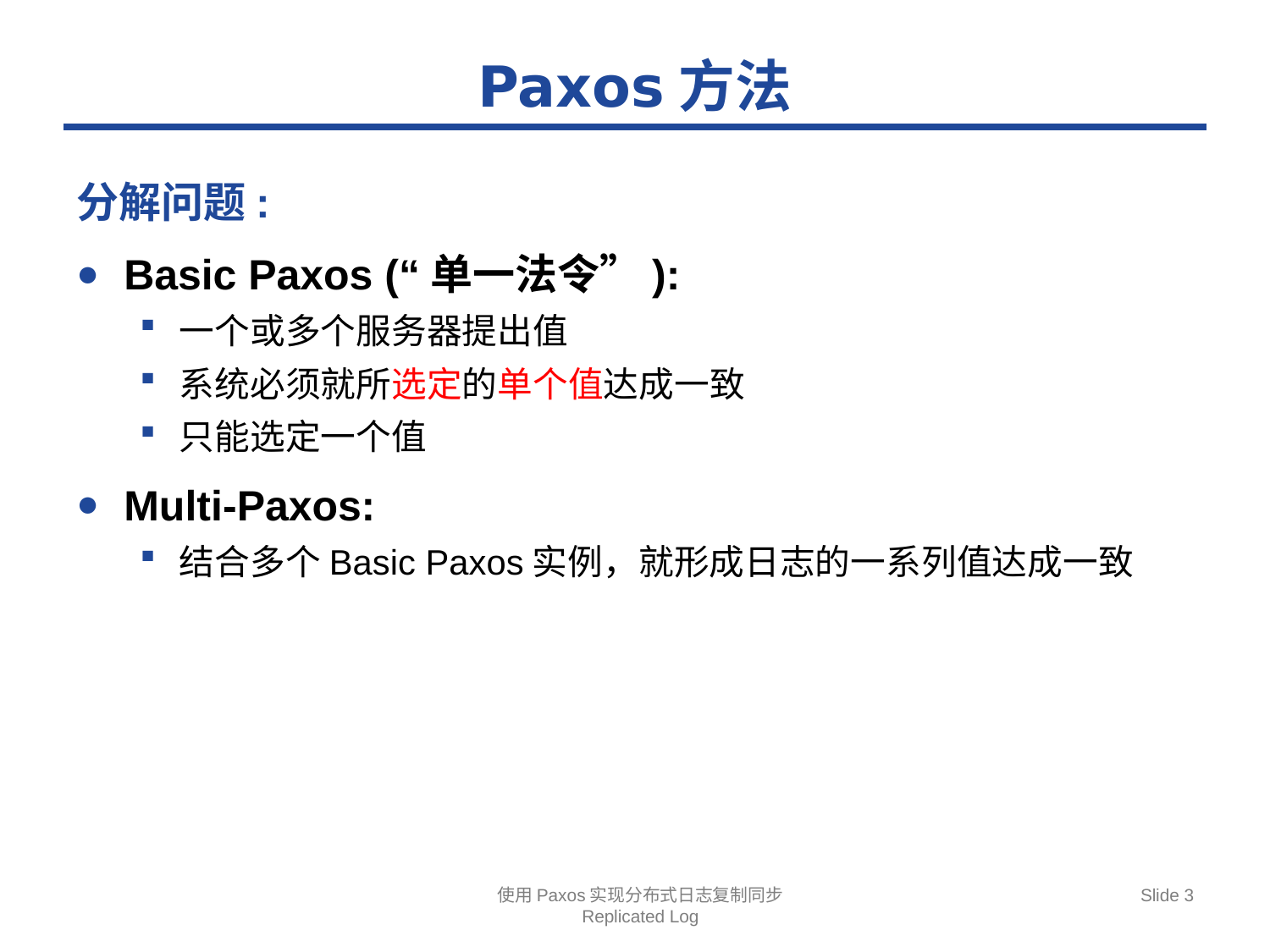

# Paxos方法
分解问题:
Basic Paxos (“单一法令”):
一个或多个服务器提出值
系统必须就所选定的单个值达成一致
只能选定一个值
Multi-Paxos:
结合多个Basic Paxos实例，就形成日志的一系列值达成一致

使用Paxos实现分布式日志复制同步
Replicated Log
Slide 3